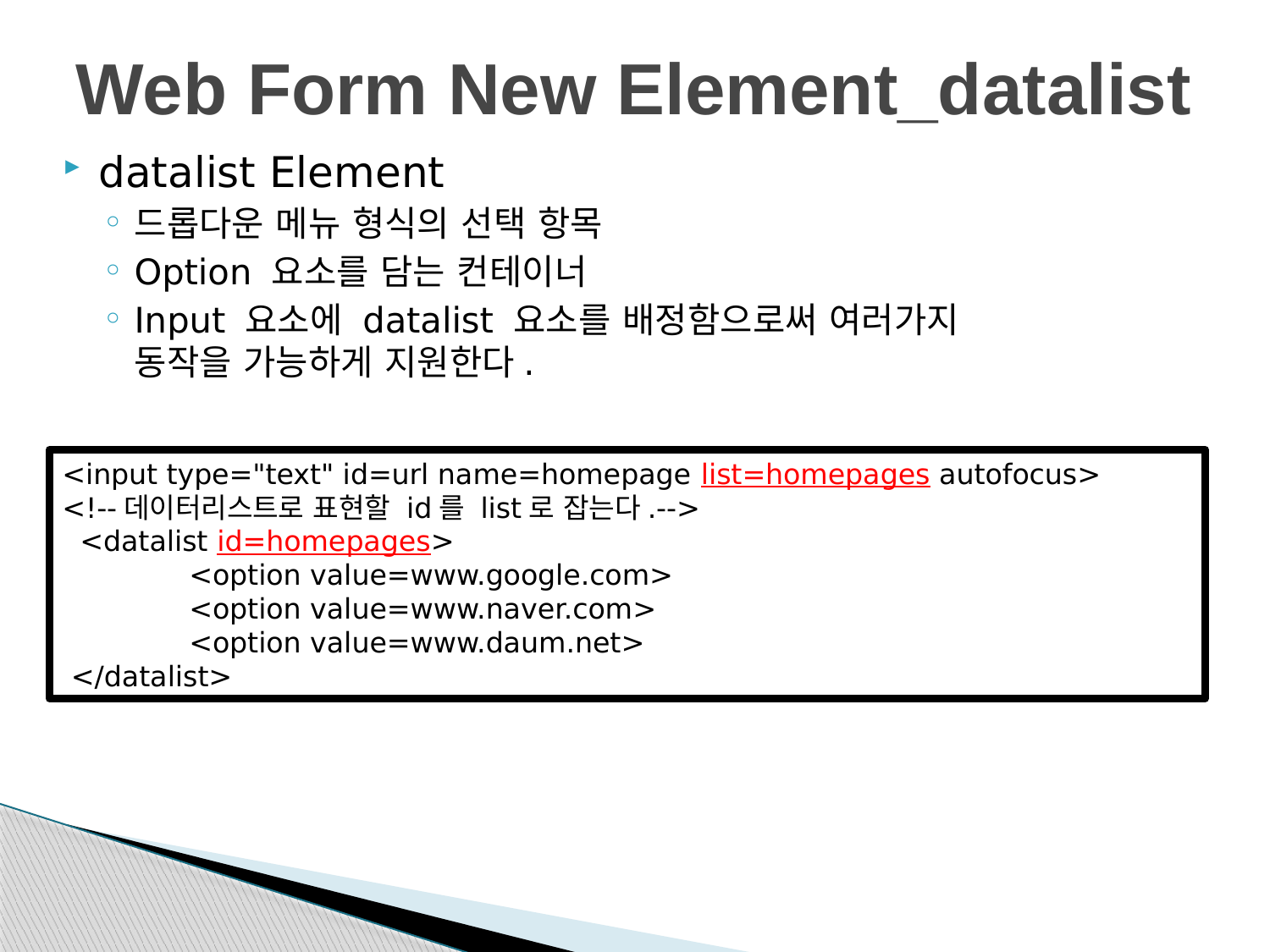

# Web Form New Element_datalist
datalist Element
드롭다운 메뉴 형식의 선택 항목
Option 요소를 담는 컨테이너
Input 요소에 datalist 요소를 배정함으로써 여러가지 동작을 가능하게 지원한다.
<input type="text" id=url name=homepage list=homepages autofocus>
<!--데이터리스트로 표현할 id를 list로 잡는다.-->
  <datalist id=homepages>
   	<option value=www.google.com>
	<option value=www.naver.com>
	<option value=www.daum.net>
 </datalist>